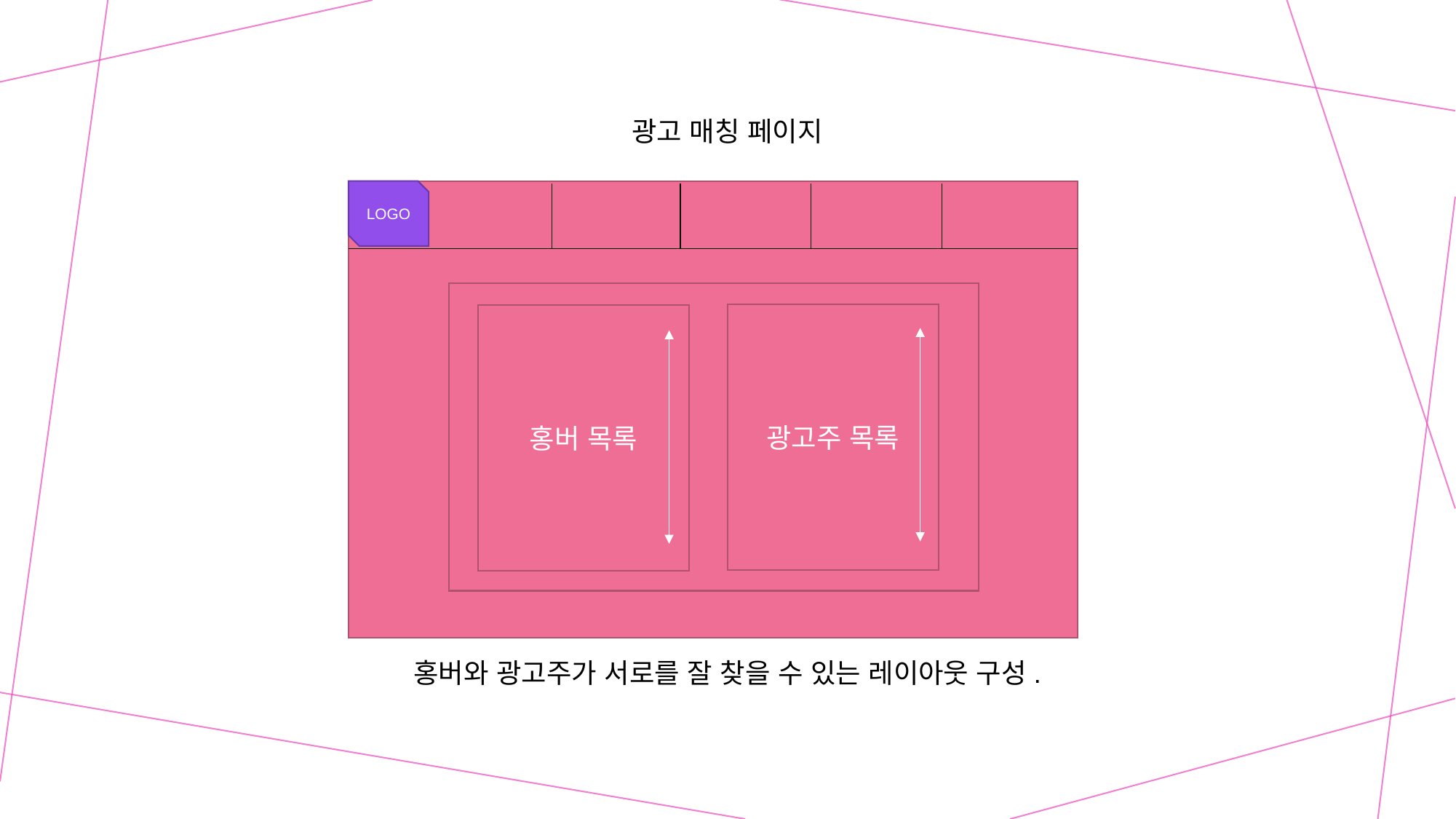

광고 매칭 페이지
LOGO

광고주 목록
홍버 목록
홍버와 광고주가 서로를 잘 찾을 수 있는 레이아웃 구성.